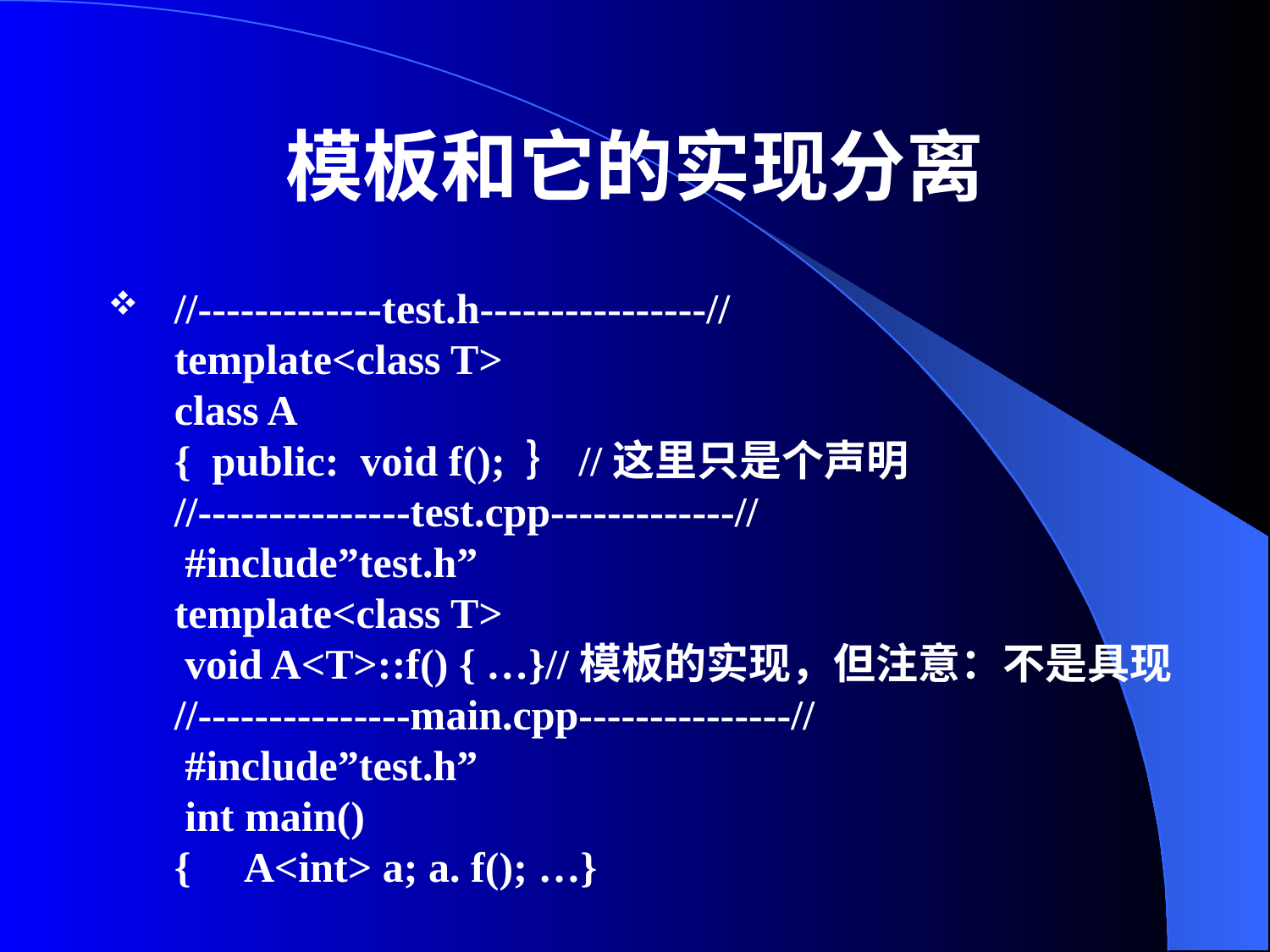

# 模板和它的实现分离
//-------------test.h----------------//
template<class T>
class A
{  public:  void f(); ｝//这里只是个声明
//---------------test.cpp-------------//
 #include”test.h”
template<class T>
 void A<T>::f() { …}//模板的实现，但注意：不是具现
//---------------main.cpp---------------//
 #include”test.h”
 int main()
{     A<int> a; a. f(); …}